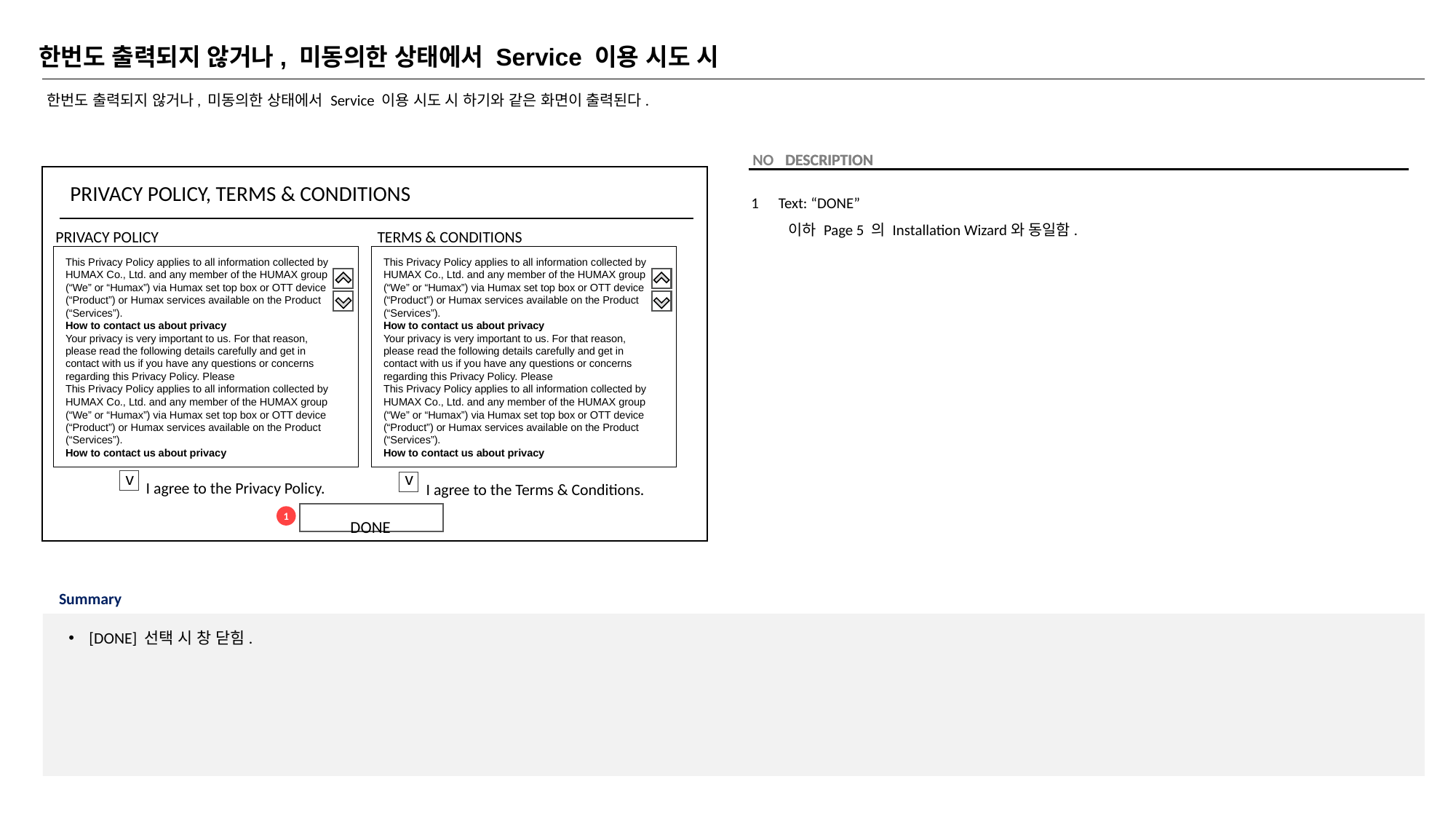

한번도 출력되지 않거나, 미동의한 상태에서 Service 이용 시도 시
 한번도 출력되지 않거나, 미동의한 상태에서 Service 이용 시도 시 하기와 같은 화면이 출력된다.
NO
DESCRIPTION
DESCRIPTION

PRIVACY POLICY, TERMS & CONDITIONS
Text: “DONE”
        이하 Page 5 의 Installation Wizard와 동일함.

PRIVACY POLICY
TERMS & CONDITIONS

This Privacy Policy applies to all information collected by HUMAX Co., Ltd. and any member of the HUMAX group (“We” or “Humax”) via Humax set top box or OTT device (“Product”) or Humax services available on the Product (“Services”).
How to contact us about privacy
Your privacy is very important to us. For that reason, please read the following details carefully and get in contact with us if you have any questions or concerns regarding this Privacy Policy. Please
This Privacy Policy applies to all information collected by HUMAX Co., Ltd. and any member of the HUMAX group (“We” or “Humax”) via Humax set top box or OTT device (“Product”) or Humax services available on the Product (“Services”).
How to contact us about privacy
This Privacy Policy applies to all information collected by HUMAX Co., Ltd. and any member of the HUMAX group (“We” or “Humax”) via Humax set top box or OTT device (“Product”) or Humax services available on the Product (“Services”).
How to contact us about privacy
Your privacy is very important to us. For that reason, please read the following details carefully and get in contact with us if you have any questions or concerns regarding this Privacy Policy. Please
This Privacy Policy applies to all information collected by HUMAX Co., Ltd. and any member of the HUMAX group (“We” or “Humax”) via Humax set top box or OTT device (“Product”) or Humax services available on the Product (“Services”).
How to contact us about privacy

I agree to the Privacy Policy.
I agree to the Terms & Conditions.
v
v

DONE

1
Summary

[DONE] 선택 시 창 닫힘.